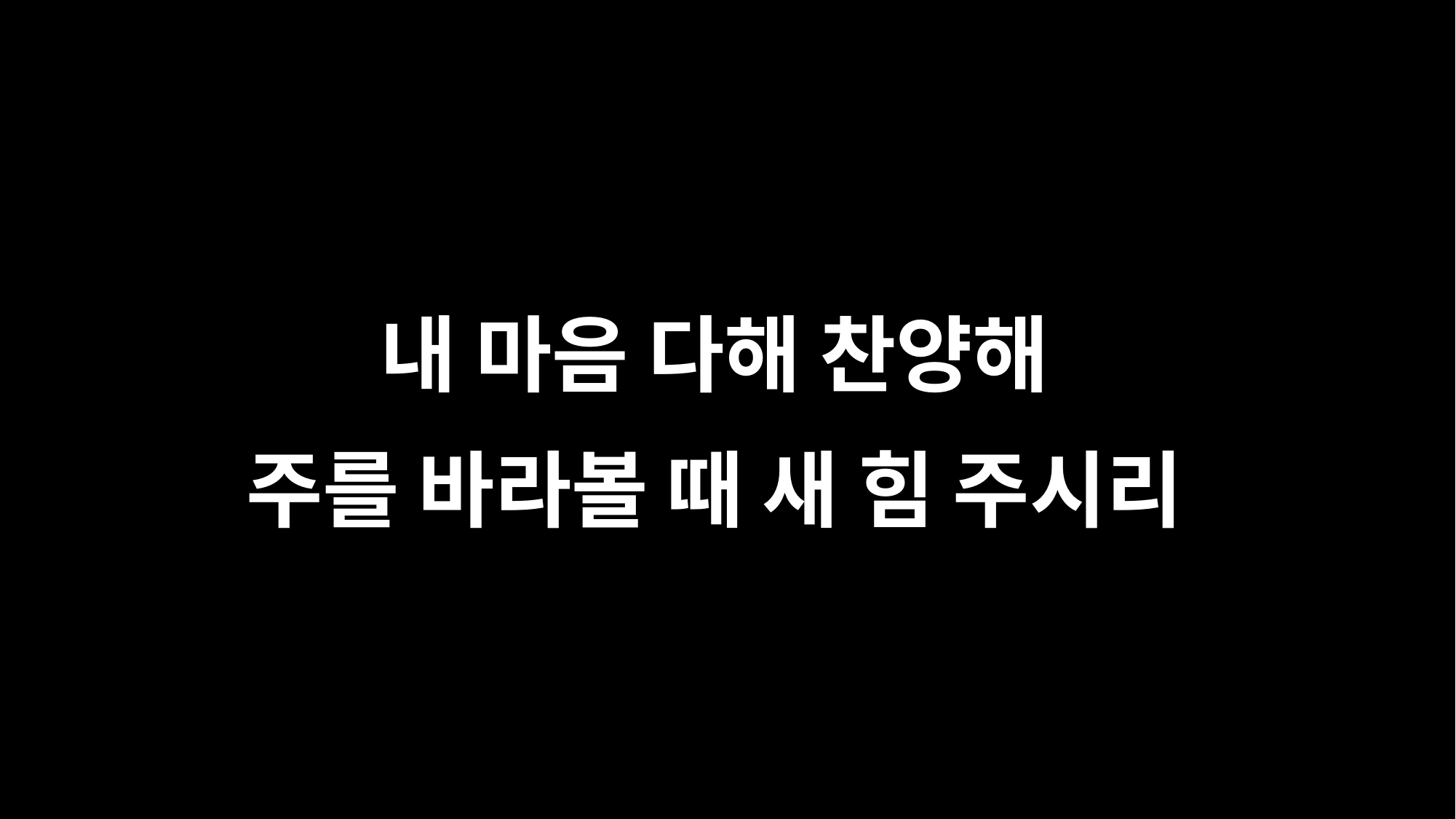

내 마음 다해 찬양해
주를 바라볼 때 새 힘 주시리